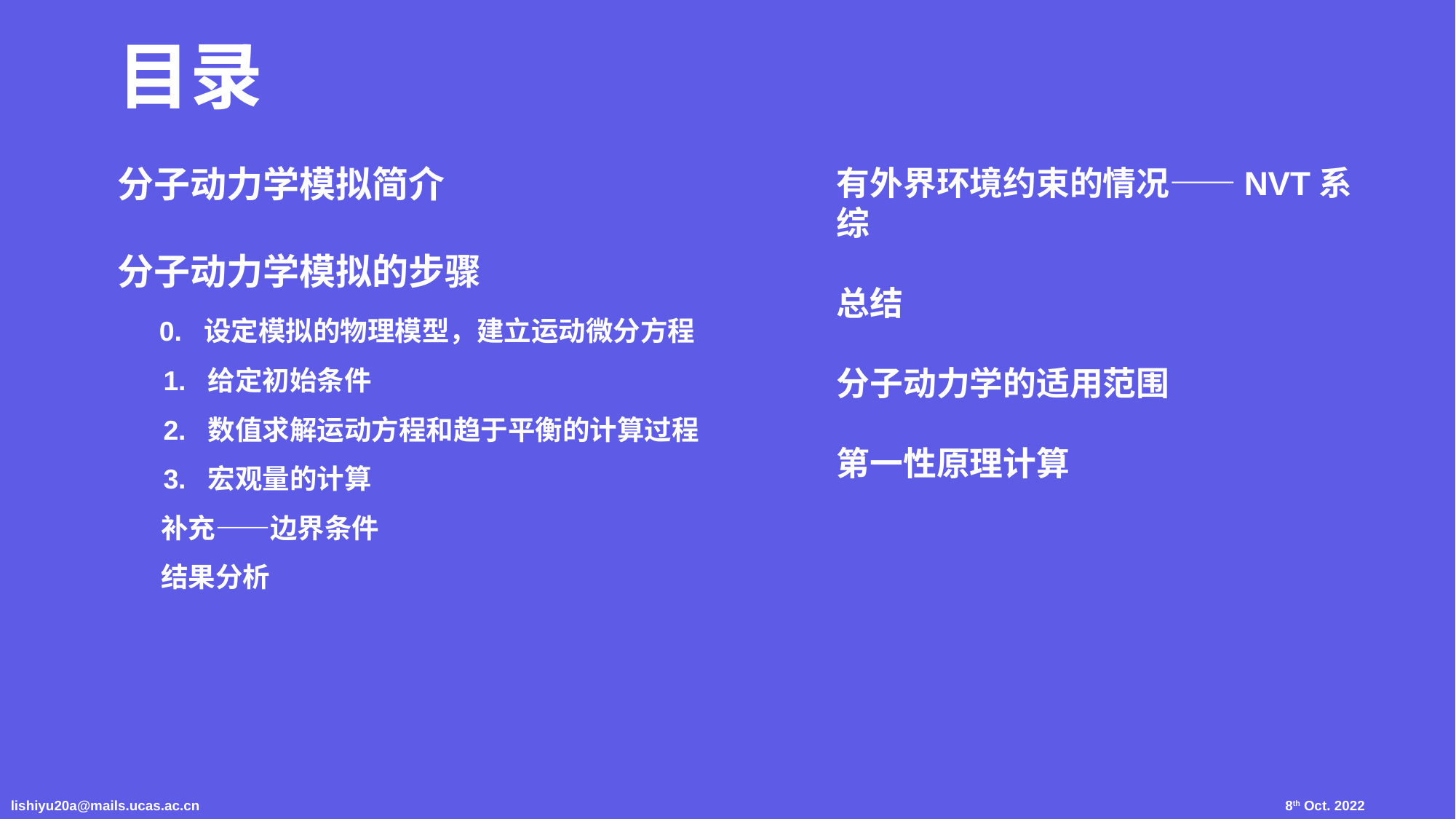

目录

分子动力学模拟简介

分子动力学模拟的步骤
     0.  设定模拟的物理模型，建立运动微分方程
      1.  给定初始条件
      2.  数值求解运动方程和趋于平衡的计算过程
      3.  宏观量的计算
      补充——边界条件
      结果分析

有外界环境约束的情况——NVT系综

总结

分子动力学的适用范围

第一性原理计算

lishiyu20a@mails.ucas.ac.cn
8th Oct. 2022